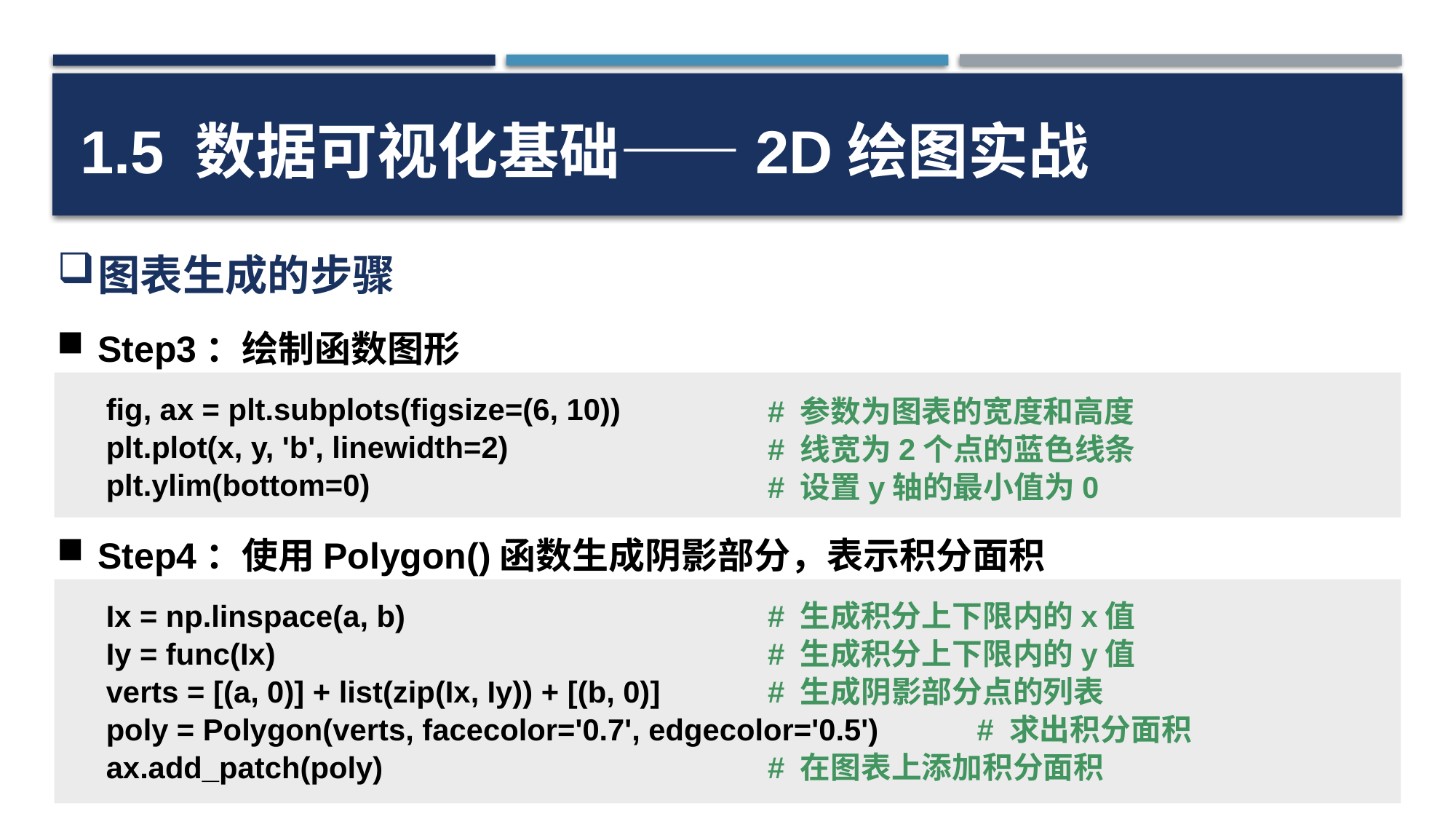

1.5 数据可视化基础——2D绘图实战
图表生成的步骤
Step3：绘制函数图形

fig, ax = plt.subplots(figsize=(6, 10))
plt.plot(x, y, 'b', linewidth=2)
plt.ylim(bottom=0)
# 参数为图表的宽度和高度
# 线宽为2个点的蓝色线条
# 设置y轴的最小值为0
Step4：使用Polygon()函数生成阴影部分，表示积分面积

Ix = np.linspace(a, b)
Iy = func(Ix)
verts = [(a, 0)] + list(zip(Ix, Iy)) + [(b, 0)]
poly = Polygon(verts, facecolor='0.7', edgecolor='0.5')
ax.add_patch(poly)
# 生成积分上下限内的x值
# 生成积分上下限内的y值
# 生成阴影部分点的列表
                         # 求出积分面积
# 在图表上添加积分面积
35